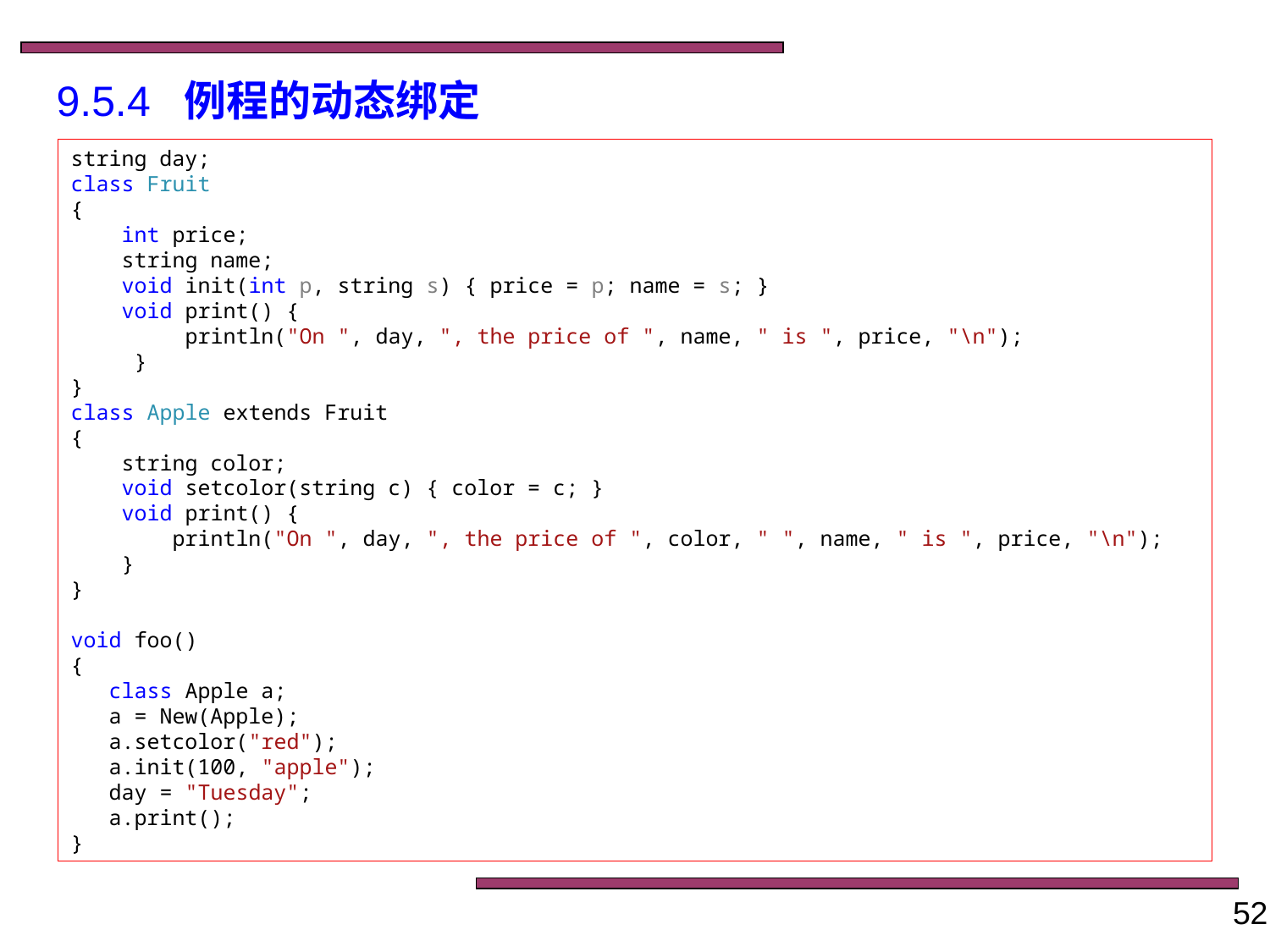

9.5.4  例程的动态绑定
string day;
class Fruit
{
    int price;
    string name;
    void init(int p, string s) { price = p; name = s; }
    void print() {
         println("On ", day, ", the price of ", name, " is ", price, "\n");
     }
}
class Apple extends Fruit
{
    string color;
    void setcolor(string c) { color = c; }
    void print() {
        println("On ", day, ", the price of ", color, " ", name, " is ", price, "\n");
    }
}

void foo()
{
   class Apple a;
   a = New(Apple);
   a.setcolor("red");
   a.init(100, "apple");
   day = "Tuesday";
   a.print();
}
52